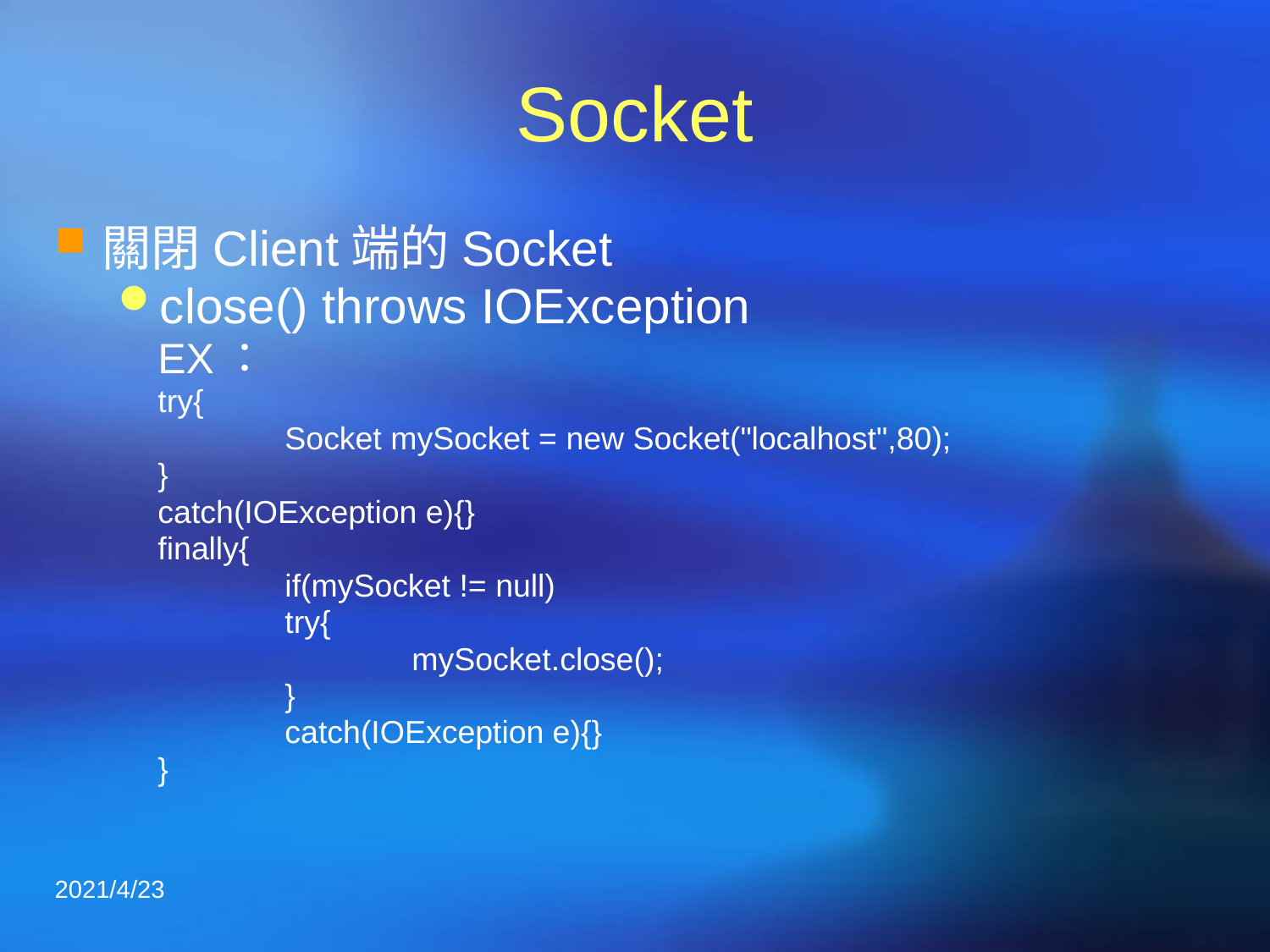

# Socket
關閉Client端的Socket
close() throws IOException
	EX：
	try{
		Socket mySocket = new Socket("localhost",80);
	}
	catch(IOException e){}
	finally{
		if(mySocket != null)
 		try{
			mySocket.close();
		}
		catch(IOException e){}
	}
2021/4/23